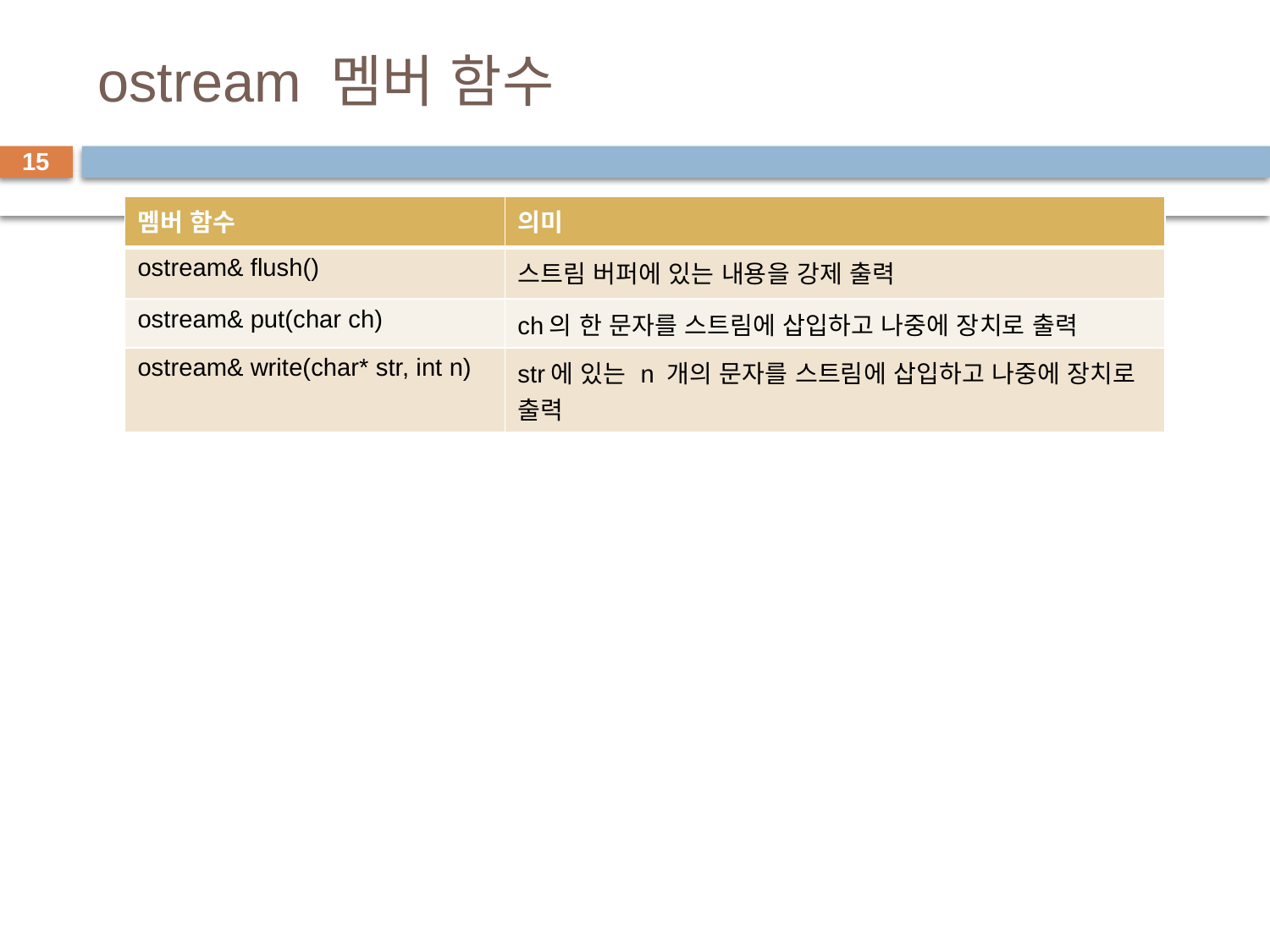

# ostream 멤버 함수
15
| 멤버 함수 | 의미 |
| --- | --- |
| ostream& flush() | 스트림 버퍼에 있는 내용을 강제 출력 |
| ostream& put(char ch) | ch의 한 문자를 스트림에 삽입하고 나중에 장치로 출력 |
| ostream& write(char\* str, int n) | str에 있는 n 개의 문자를 스트림에 삽입하고 나중에 장치로 출력 |